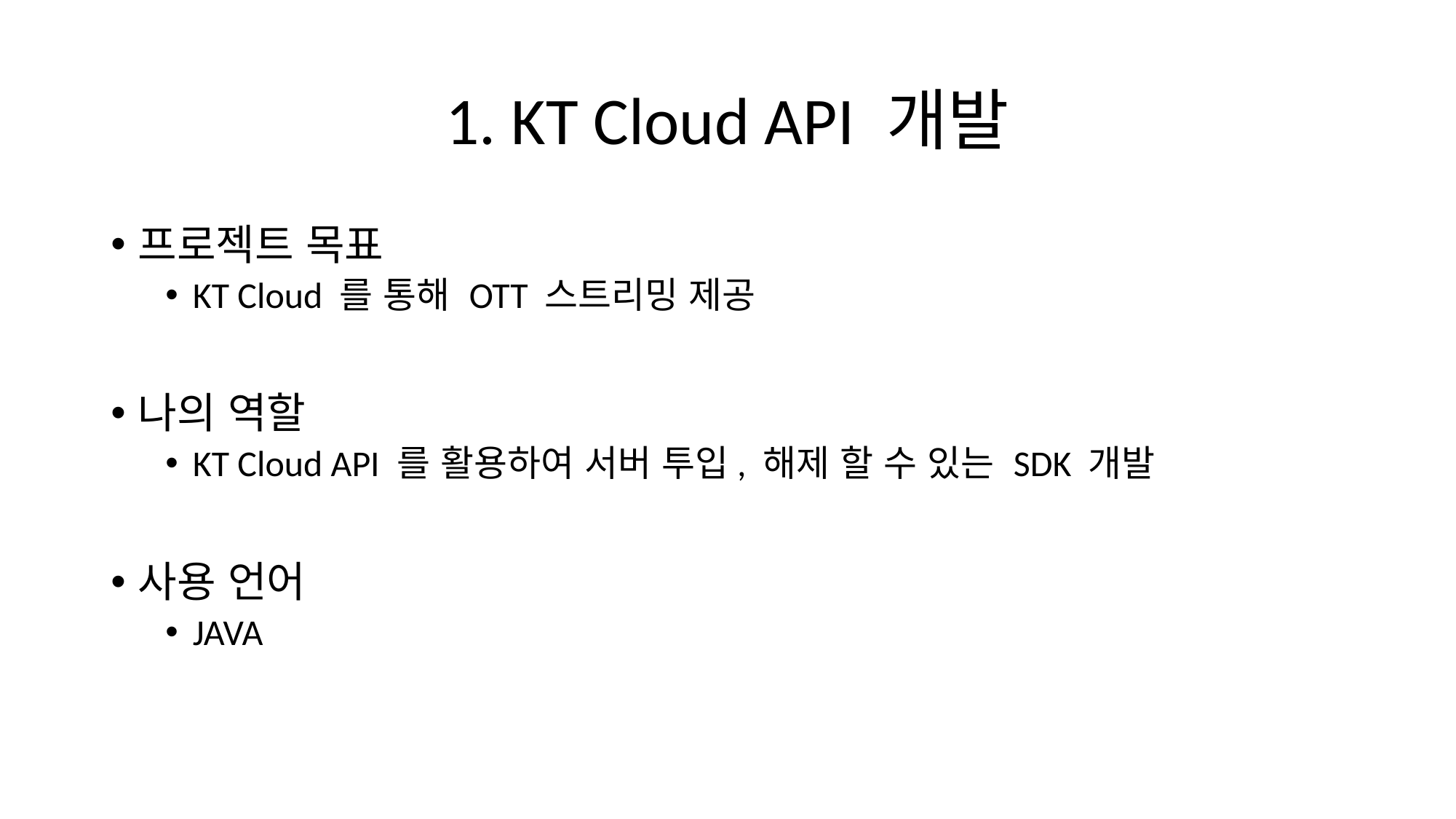

# 1. KT Cloud API 개발
프로젝트 목표
KT Cloud 를 통해 OTT 스트리밍 제공

나의 역할
KT Cloud API 를 활용하여 서버 투입, 해제 할 수 있는 SDK 개발

사용 언어
JAVA